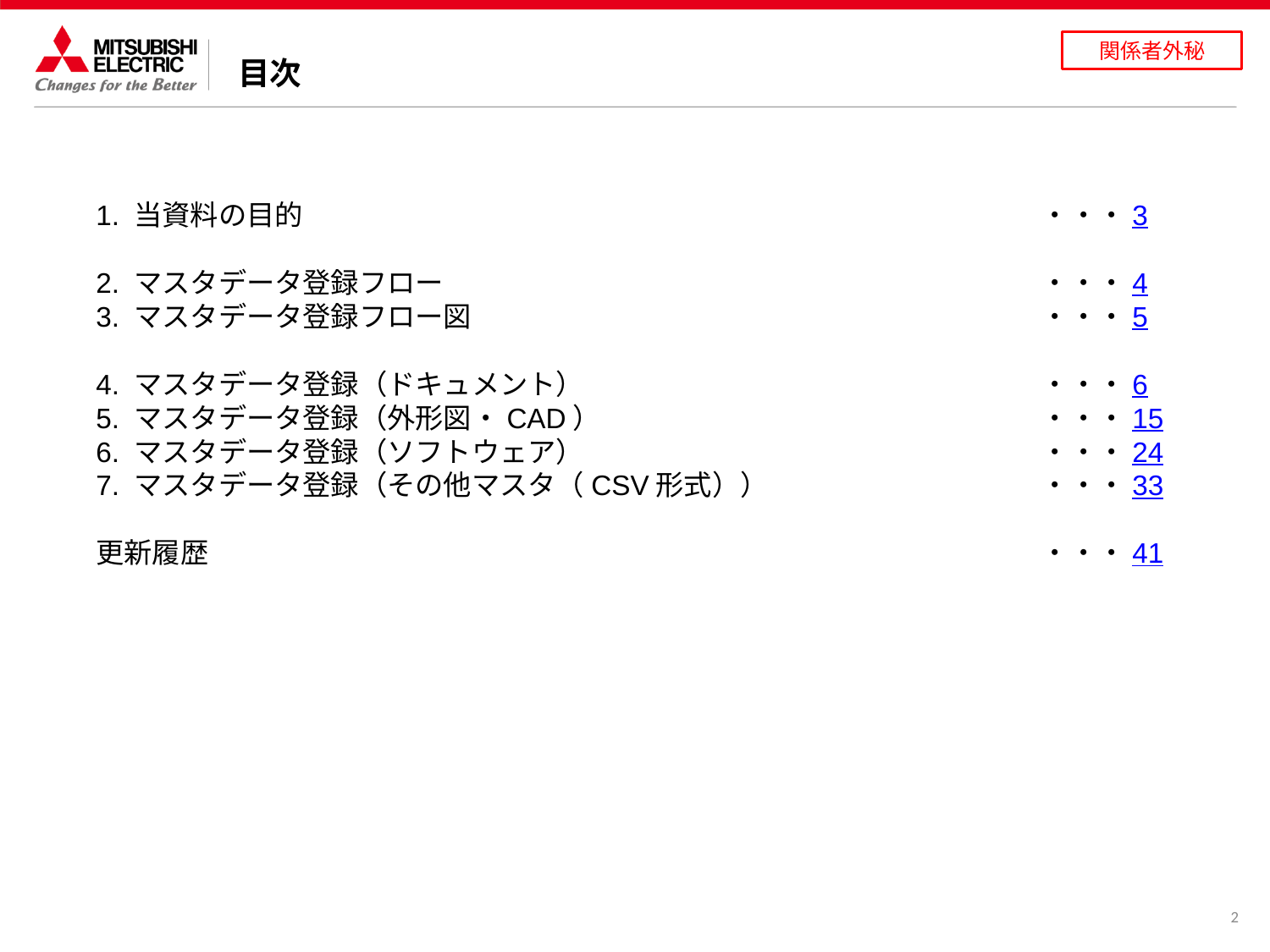

目次
1. 当資料の目的						　　・・・3

2. マスタデータ登録フロー				  	　　・・・4
3. マスタデータ登録フロー図					　　・・・5

4. マスタデータ登録（ドキュメント）				　　・・・6
5. マスタデータ登録（外形図・CAD）				　　・・・15
6. マスタデータ登録（ソフトウェア）				　　・・・24
7. マスタデータ登録（その他マスタ（CSV形式））		　　・・・33

更新履歴							　　・・・41
2